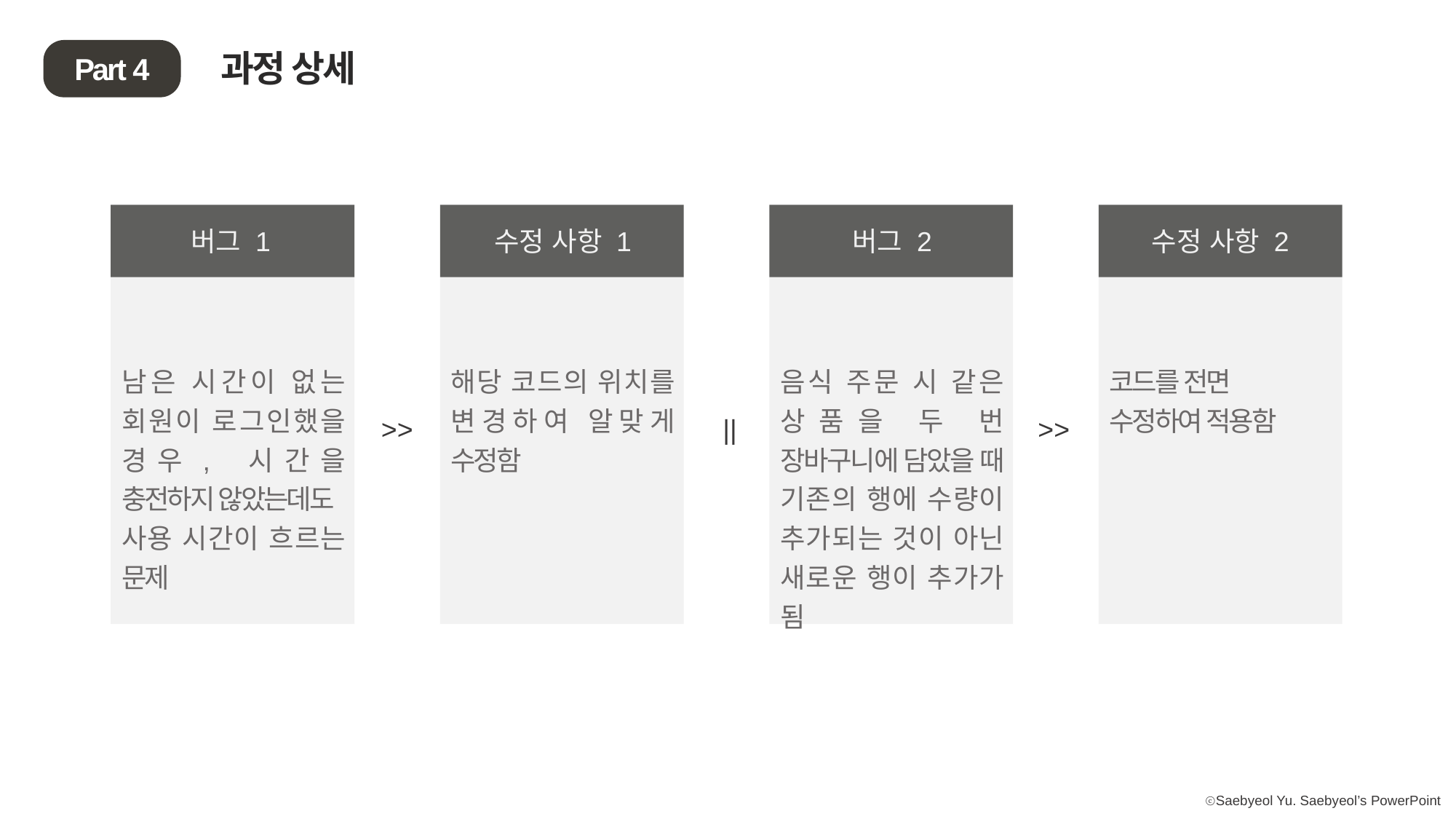

과정 상세
Part 4

버그 1
수정 사항 1
버그 2
수정 사항 2
남은 시간이 없는 회원이 로그인했을 경우, 시간을 충전하지 않았는데도
사용 시간이 흐르는 문제
해당 코드의 위치를 변경하여 알맞게 수정함
음식 주문 시 같은 상품을 두 번 장바구니에 담았을 때 기존의 행에 수량이 추가되는 것이 아닌 새로운 행이 추가가 됨
코드를 전면
수정하여 적용함
>>
||
>>